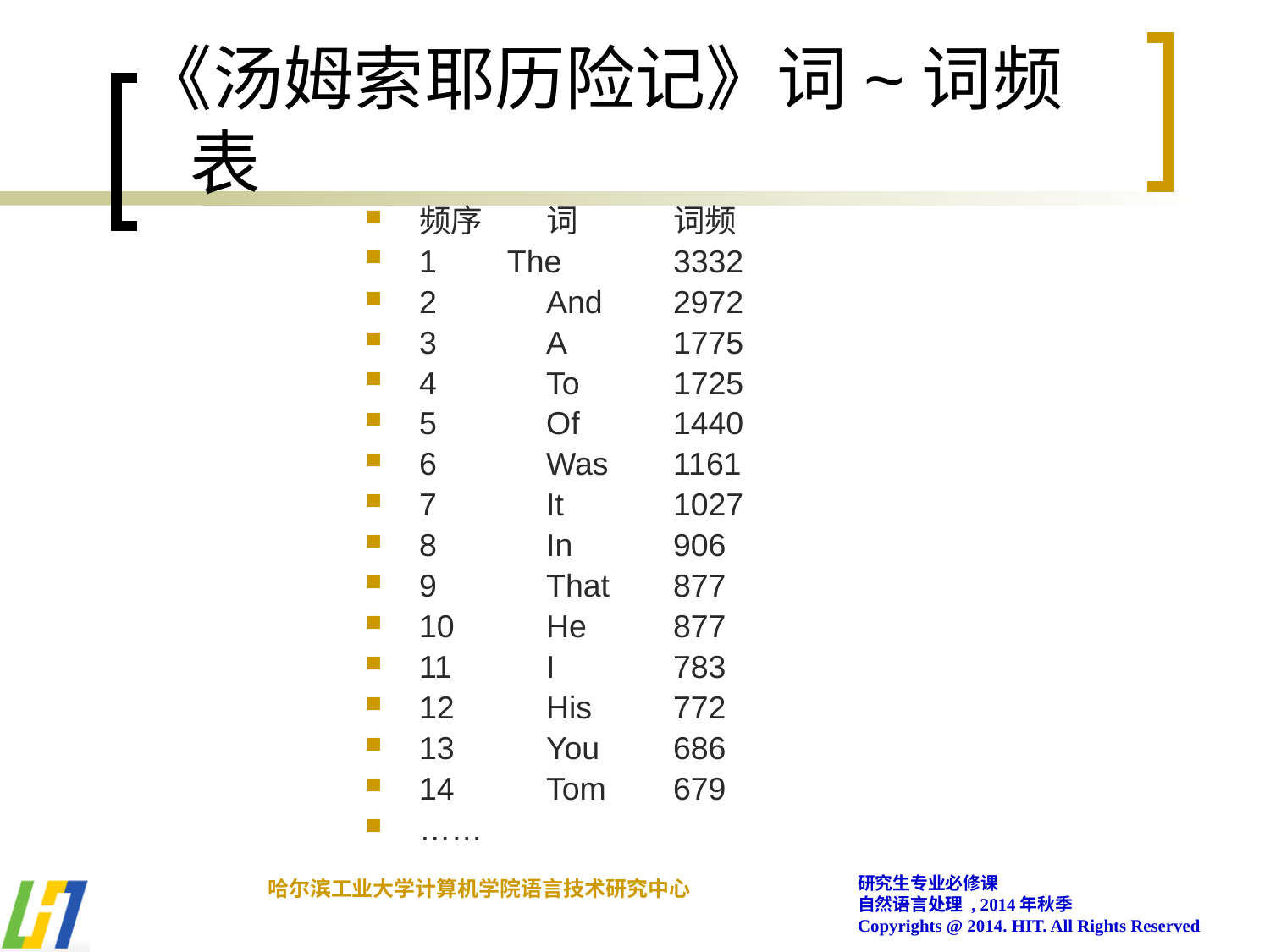

# 《汤姆索耶历险记》词~词频表
频序	词	词频
1        The	3332
2	And	2972
3	A	1775
4	To	1725
5	Of	1440
6	Was	1161
7	It	1027
8	In	906
9	That	877
10	He	877
11	I	783
12	His	772
13	You	686
14	Tom	679
……
研究生专业必修课
自然语言处理 , 2014年秋季
Copyrights @ 2014. HIT. All Rights Reserved
哈尔滨工业大学计算机学院语言技术研究中心